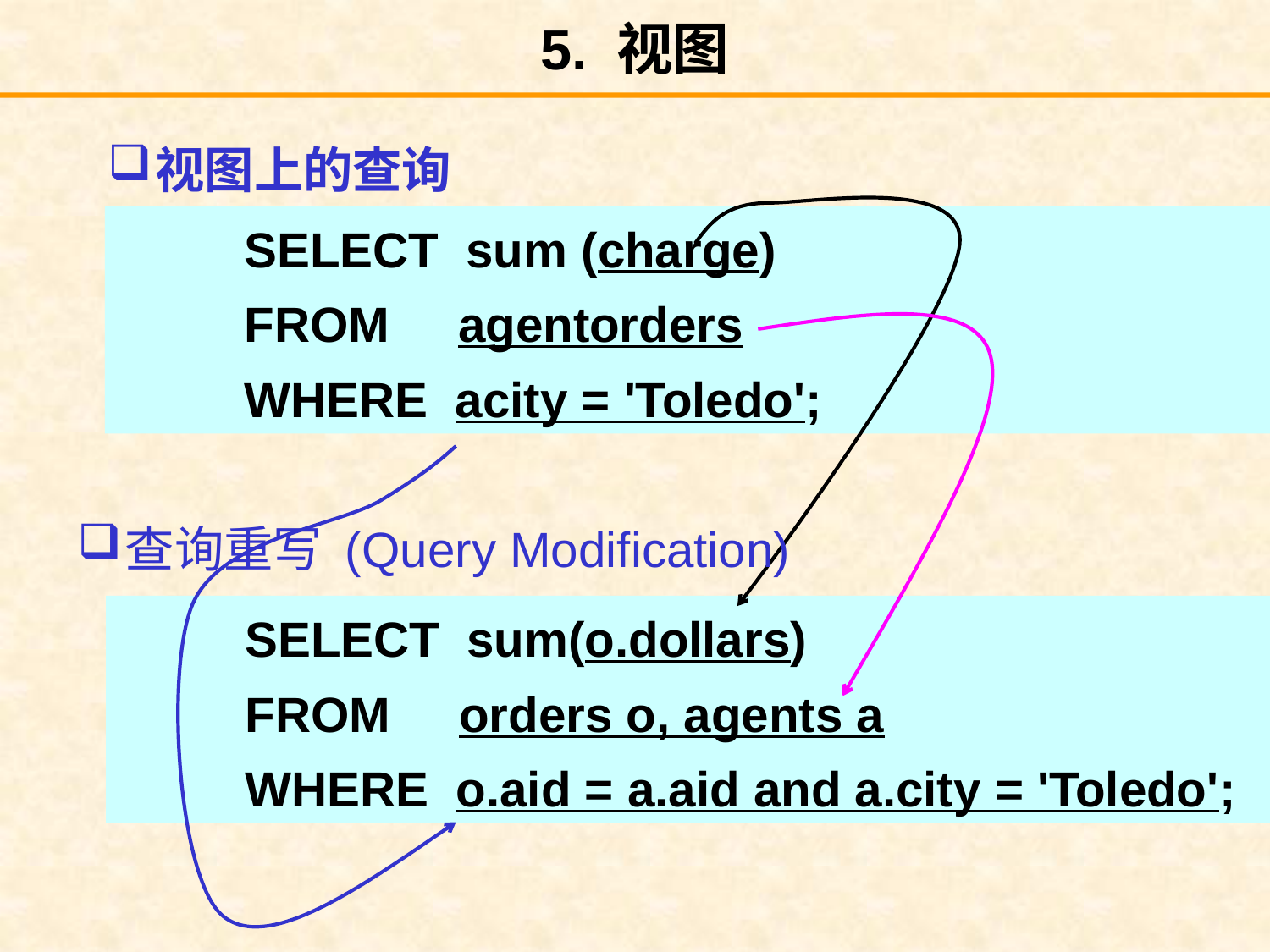

# 5. 视图
视图上的查询

SELECT  sum (charge)
FROM     agentorders
WHERE  acity = 'Toledo';

查询重写 (Query Modification)
SELECT  sum(o.dollars)
FROM     orders o, agents a
WHERE  o.aid = a.aid and a.city = 'Toledo';